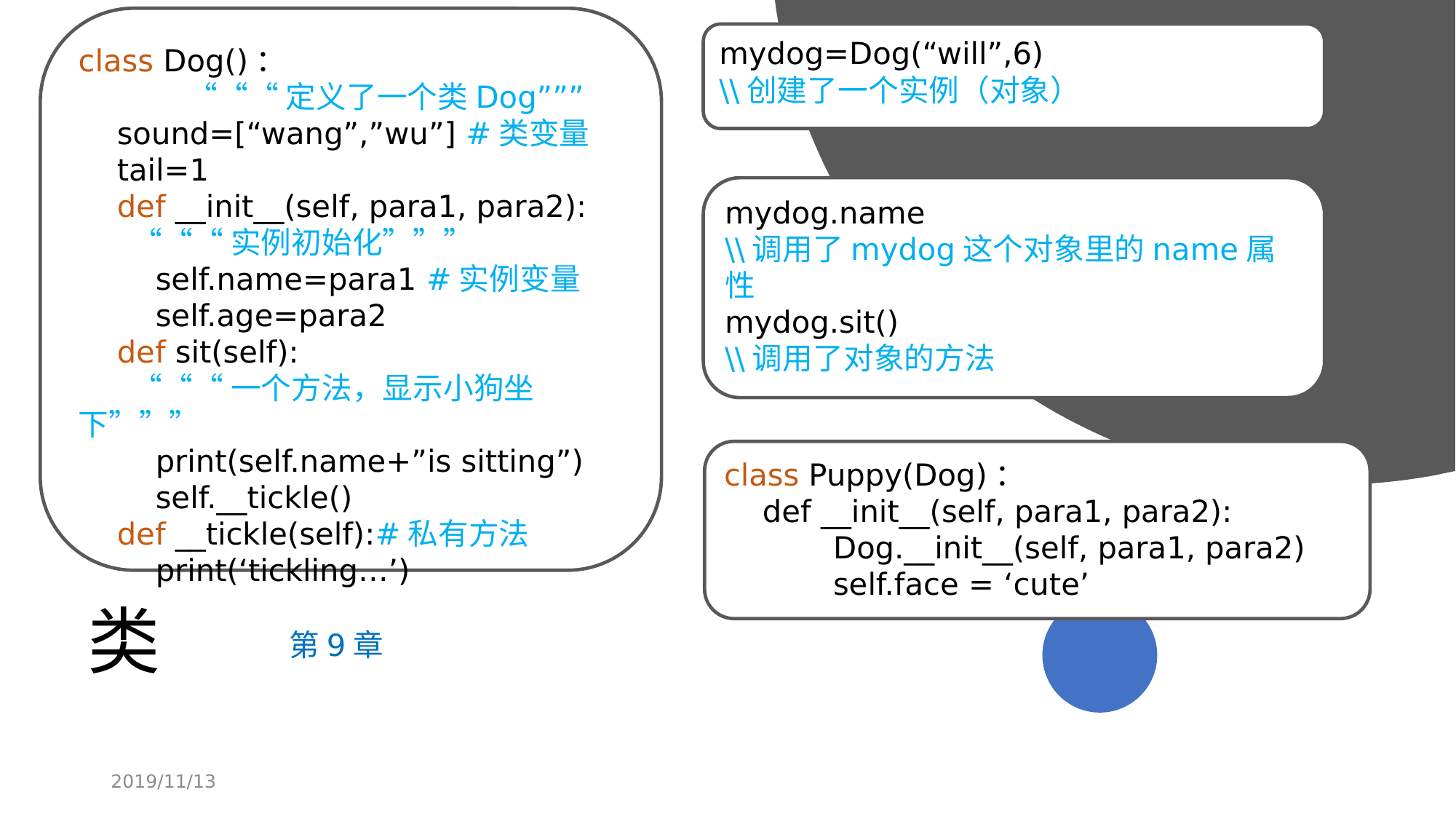

class Dog()：
	“““定义了一个类Dog”””
    sound=[“wang”,”wu”] #类变量
    tail=1
    def __init__(self, para1, para2):
        “““实例初始化”””
        self.name=para1 #实例变量
        self.age=para2
    def sit(self):
        “““一个方法，显示小狗坐下”””
        print(self.name+”is sitting”)
        self.__tickle()
    def __tickle(self):#私有方法
        print(‘tickling…’)
mydog=Dog(“will”,6)
\\创建了一个实例（对象）
mydog.name
\\调用了mydog这个对象里的name属性
mydog.sit()
\\调用了对象的方法
class Puppy(Dog)：
    def __init__(self, para1, para2):
	Dog.__init__(self, para1, para2)
	self.face = ‘cute’

# 类

第9章
2019/11/13
高级算法语言和程序设计
32